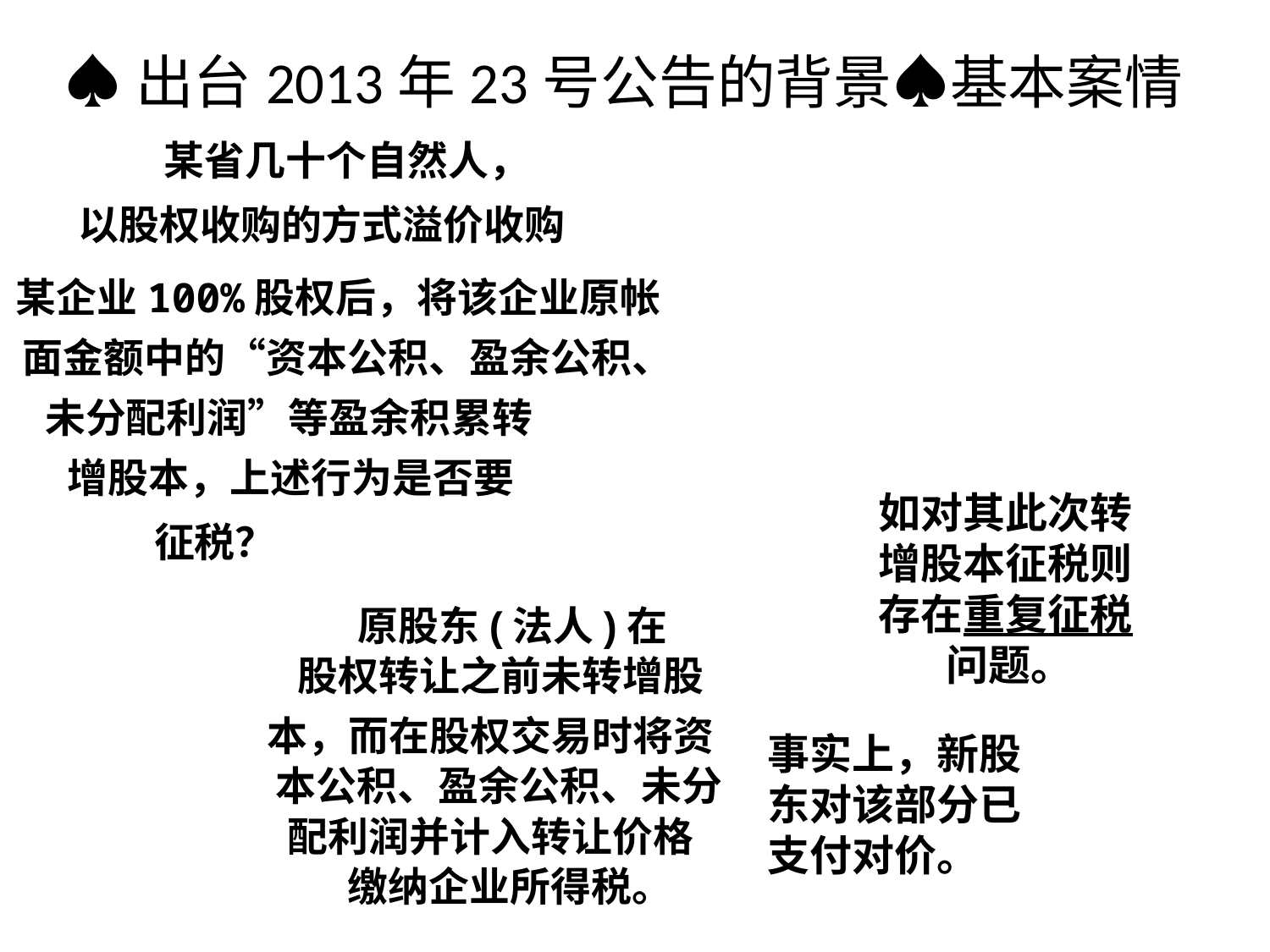

# ♠出台2013年23号公告的背景♠基本案情
某省几十个自然人，
以股权收购的方式溢价收购
某企业100%股权后，将该企业原帐
面金额中的“资本公积、盈余公积、
未分配利润”等盈余积累转
增股本，上述行为是否要
征税？

如对其此次转增股本征税则存在重复征税
      问题。

原股东(法人)在
股权转让之前未转增股
本，而在股权交易时将资
本公积、盈余公积、未分
配利润并计入转让价格
缴纳企业所得税。

事实上，新股东对该部分已支付对价。